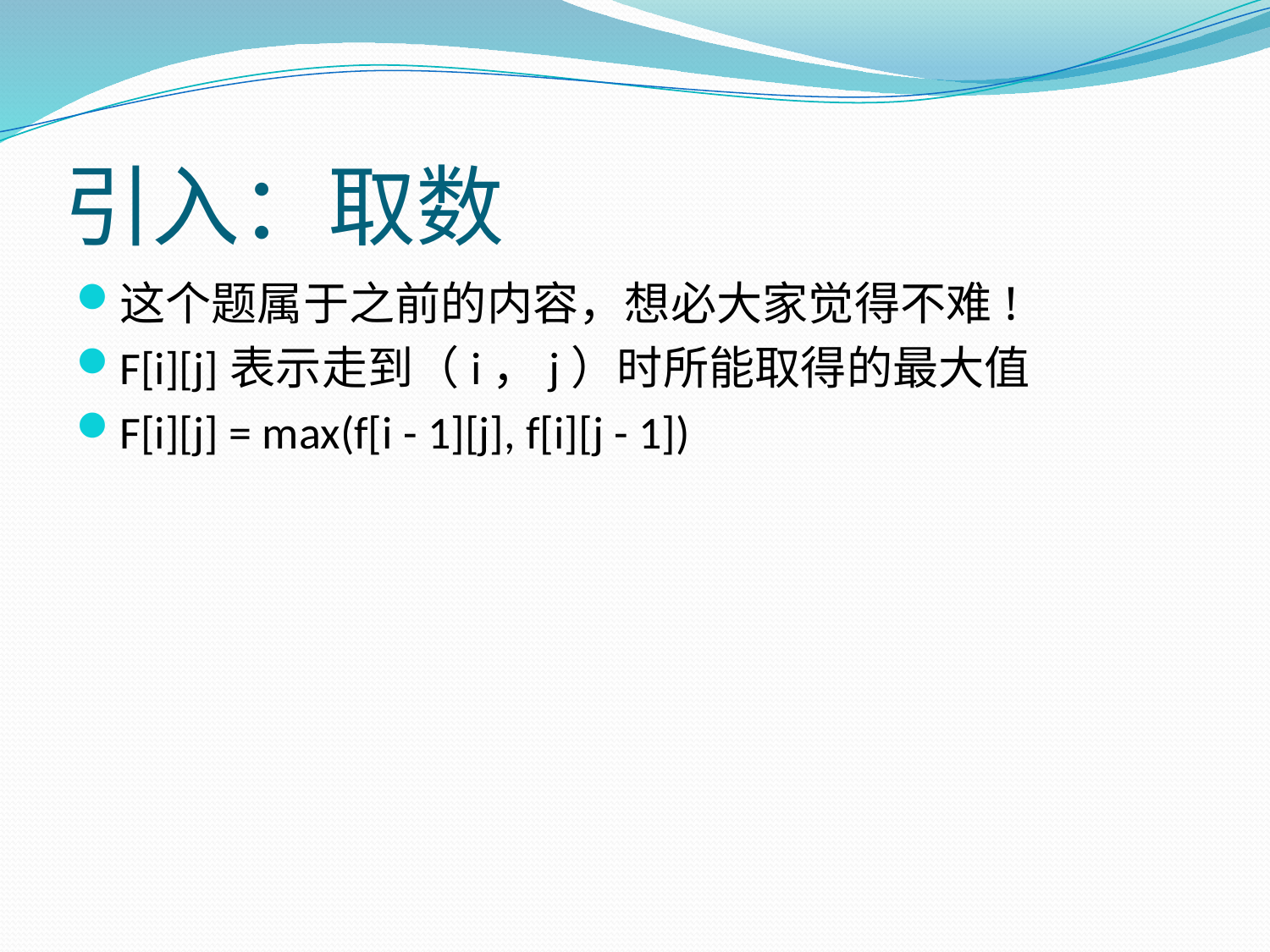

# 引入：取数
这个题属于之前的内容，想必大家觉得不难!
F[i][j]表示走到（i，j）时所能取得的最大值
F[i][j] = max(f[i - 1][j], f[i][j - 1])